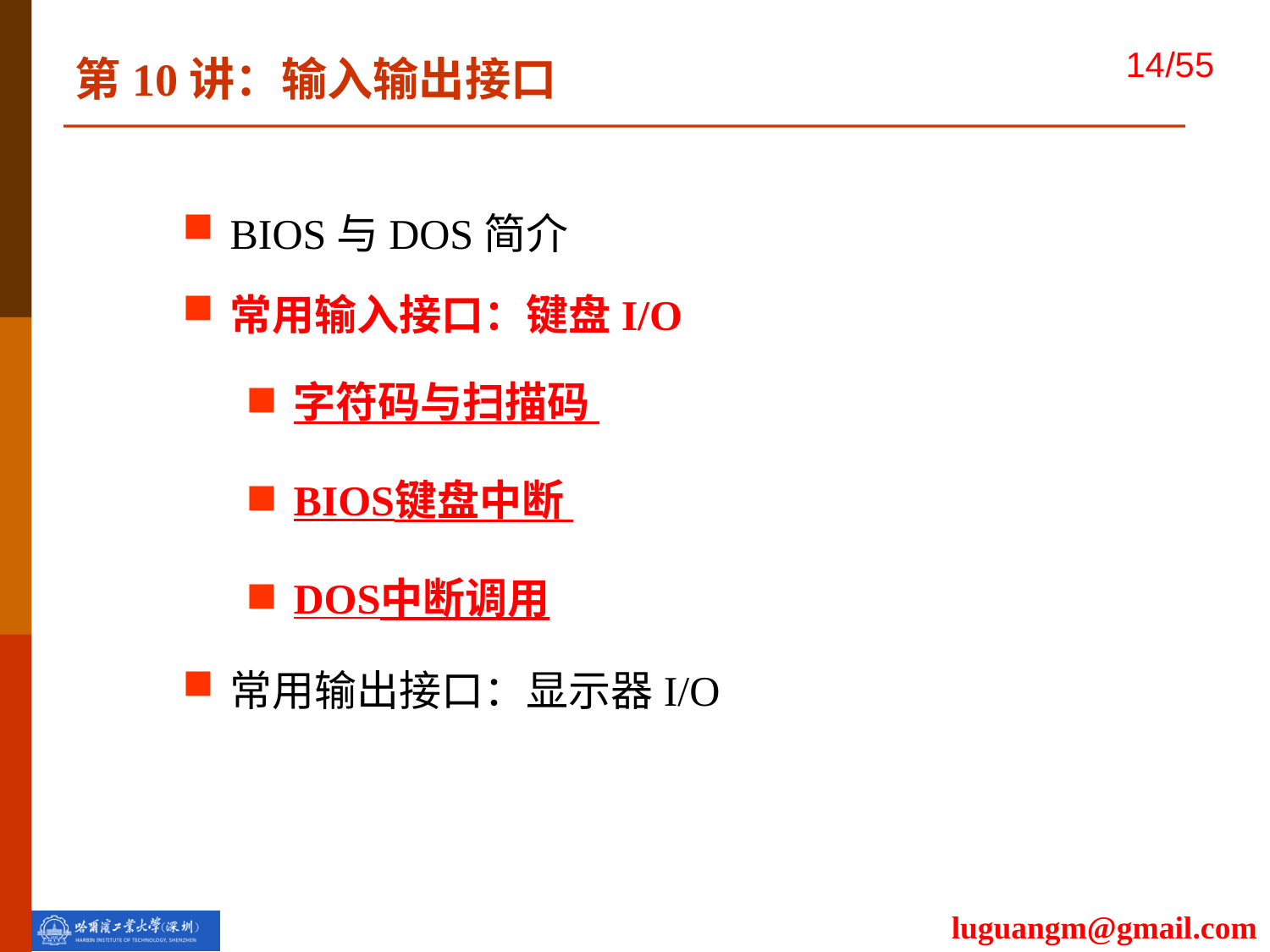

第10讲：输入输出接口
BIOS与DOS简介
常用输入接口：键盘I/O
字符码与扫描码
BIOS键盘中断
DOS中断调用
常用输出接口：显示器I/O